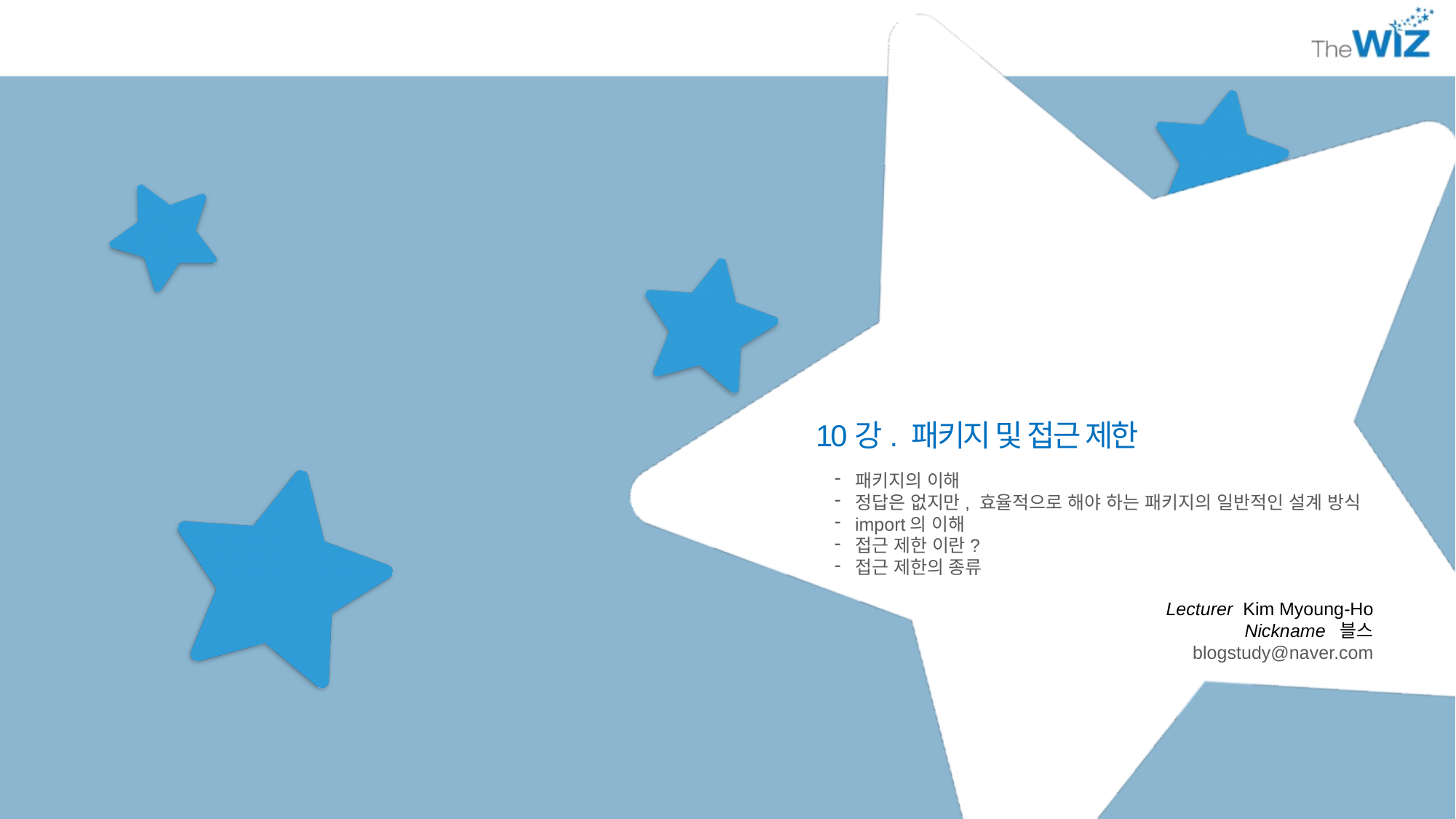

10강. 패키지 및 접근 제한
패키지의 이해
정답은 없지만, 효율적으로 해야 하는 패키지의 일반적인 설계 방식
import의 이해
접근 제한 이란?
접근 제한의 종류
Lecturer  Kim Myoung-Ho
Nickname  블스
blogstudy@naver.com